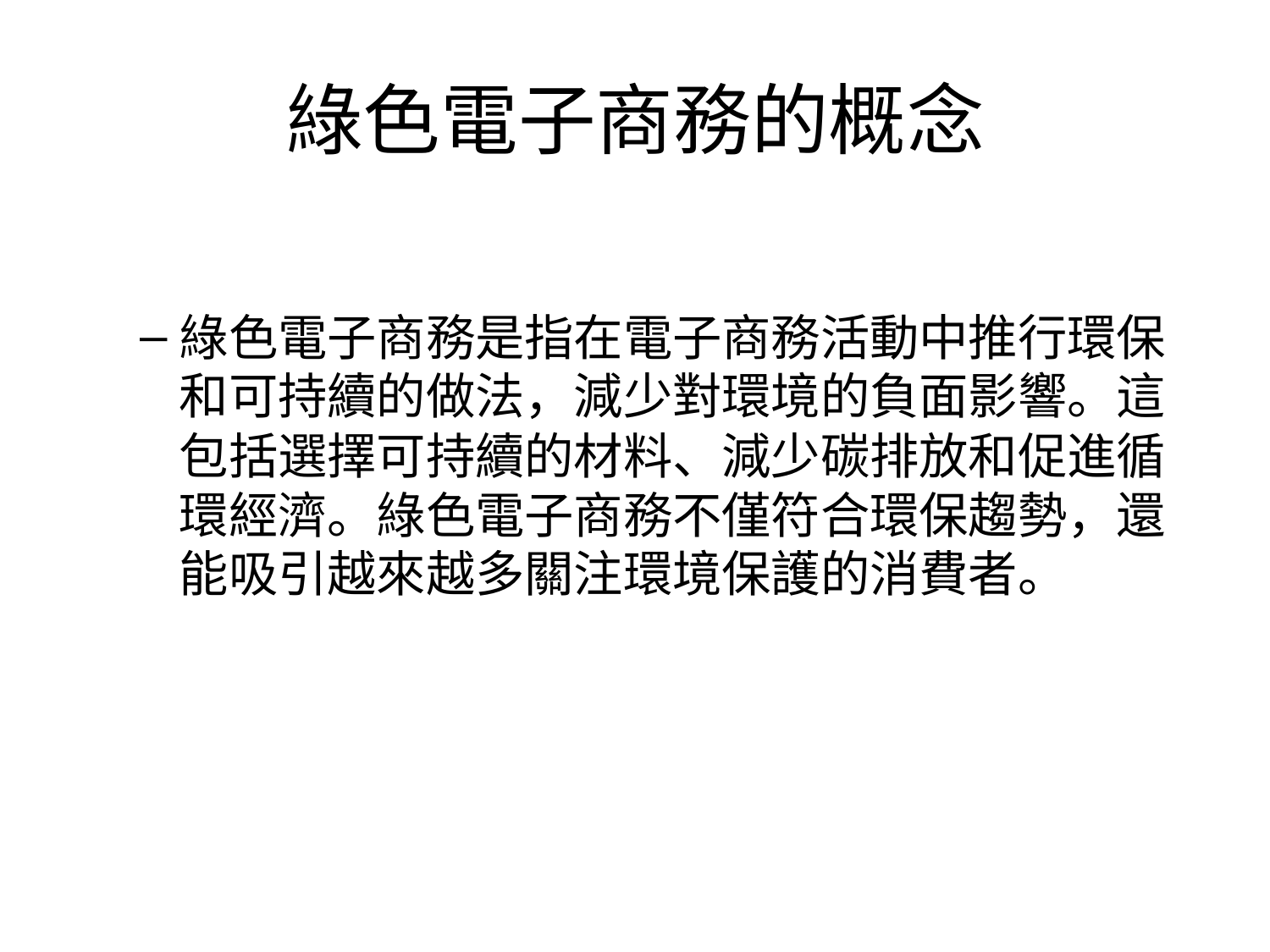

# 綠色電子商務的概念

綠色電子商務是指在電子商務活動中推行環保和可持續的做法，減少對環境的負面影響。這包括選擇可持續的材料、減少碳排放和促進循環經濟。綠色電子商務不僅符合環保趨勢，還能吸引越來越多關注環境保護的消費者。